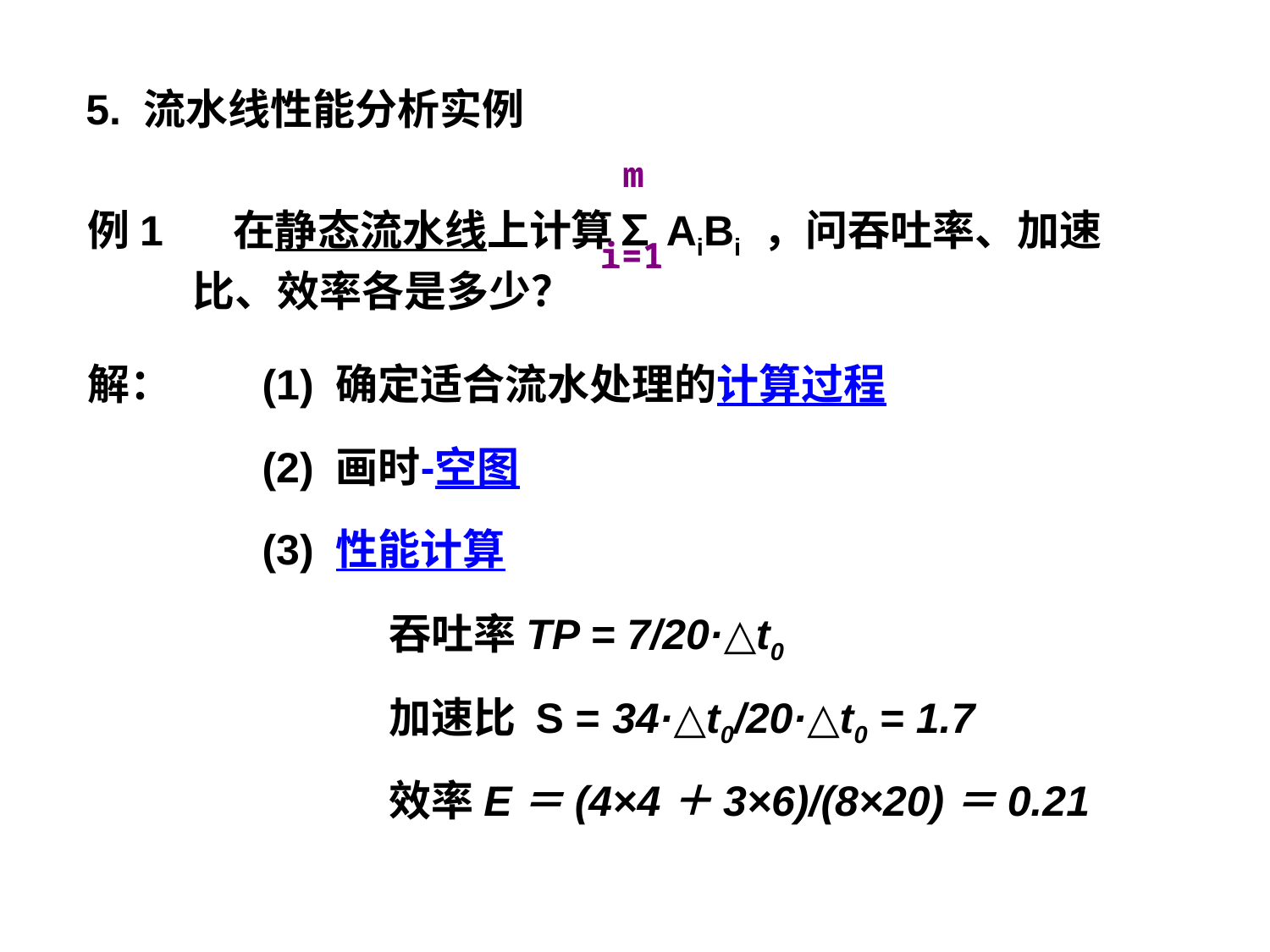

5. 流水线性能分析实例
m
i=1
例1     在静态流水线上计算∑AiBi ，问吞吐率、加速
          比、效率各是多少？
解：	(1) 确定适合流水处理的计算过程
	  	(2) 画时-空图
	  	(3) 性能计算
			吞吐率TP = 7/20·△t0
			加速比 S = 34·△t0/20·△t0 = 1.7
			效率E＝(4×4＋3×6)/(8×20)＝0.21